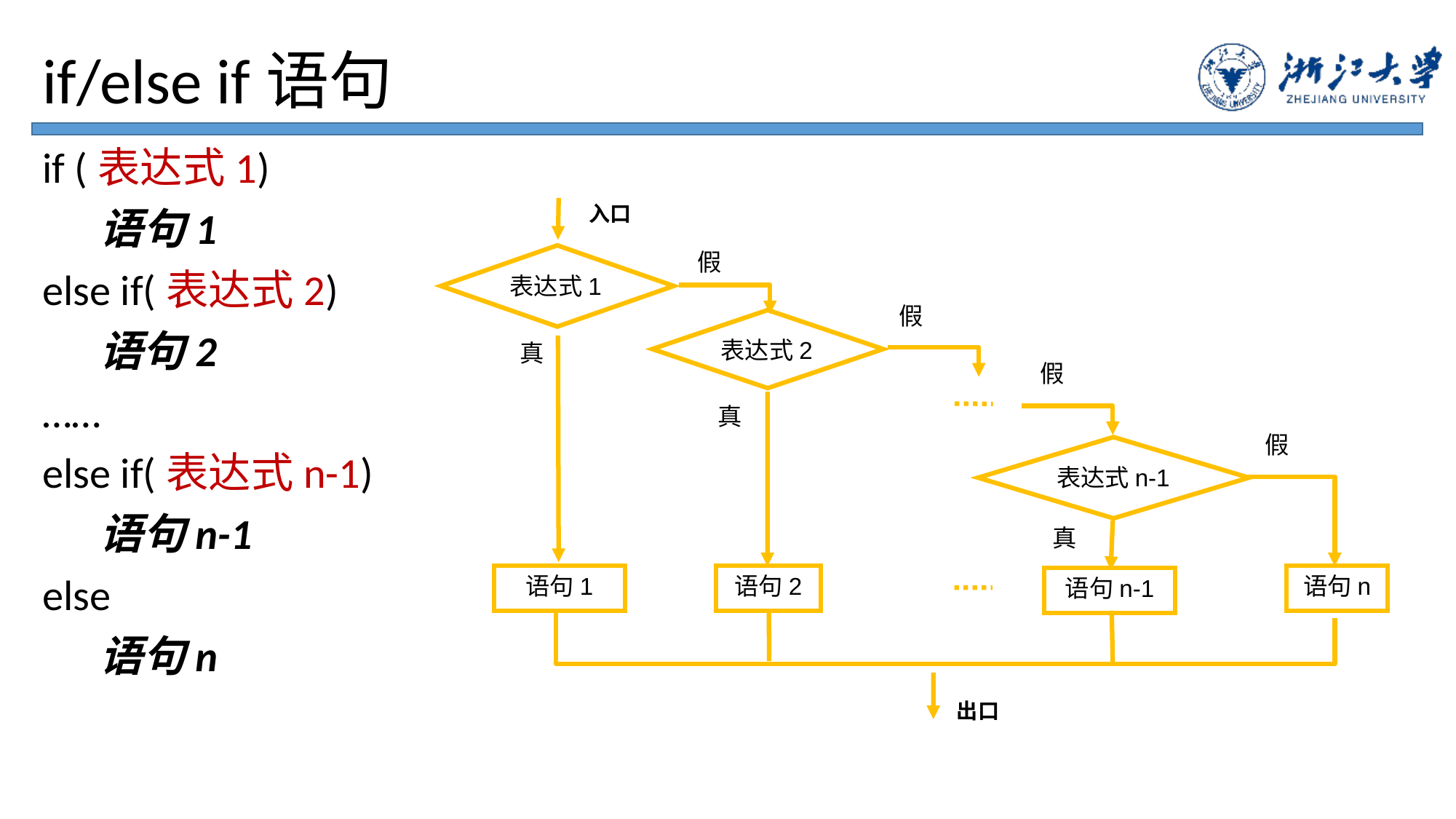

# if/else if语句
if (表达式1)
     语句1
else if(表达式2)
     语句2
……
else if(表达式n-1)
     语句n-1
else
     语句n
入口

假
表达式1

假
表达式2
真

假

真

假
表达式n-1

真

语句1
语句2
语句n
语句n-1

出口